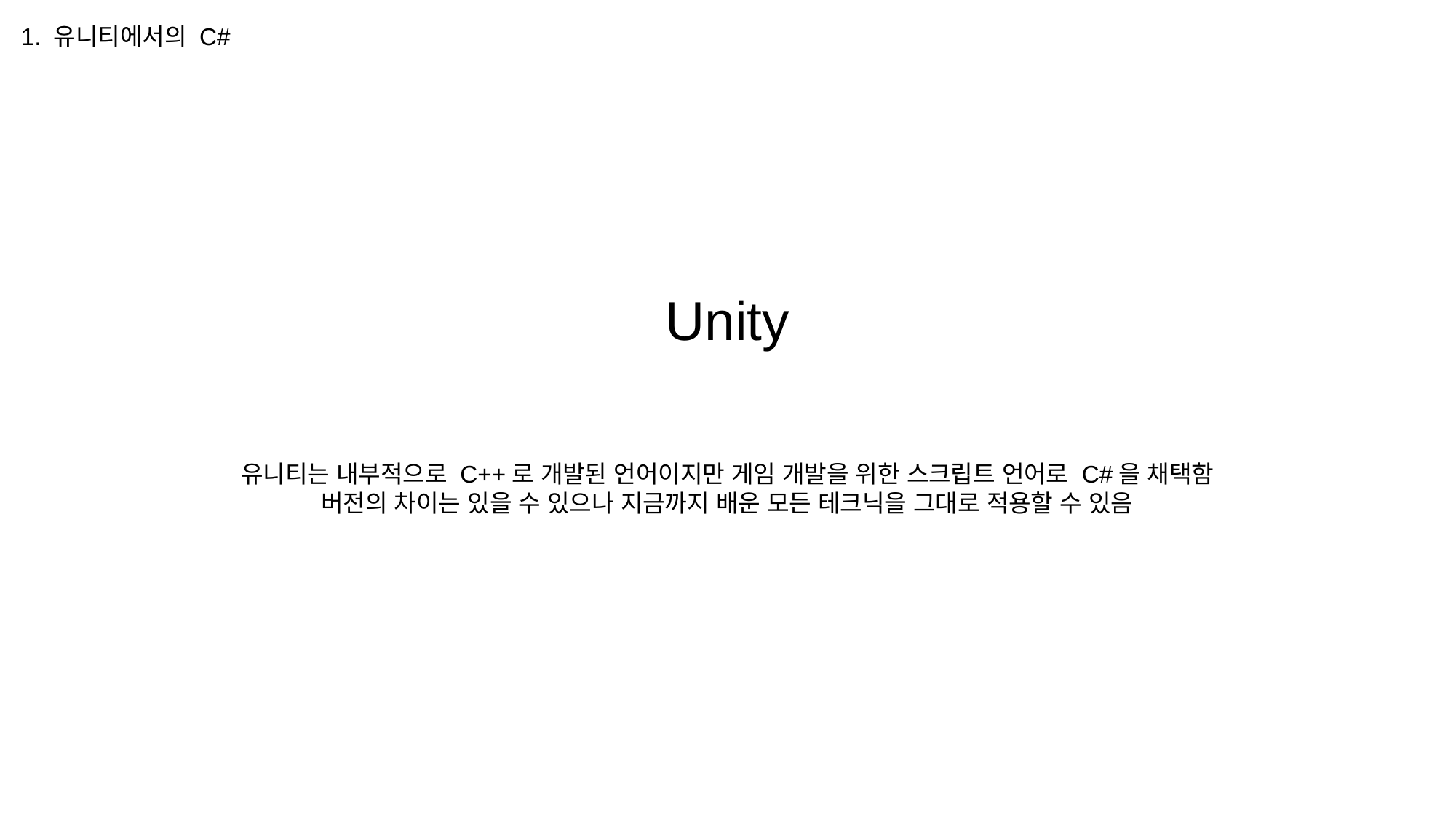

1. 유니티에서의 C#
Unity
유니티는 내부적으로 C++로 개발된 언어이지만 게임 개발을 위한 스크립트 언어로 C#을 채택함
버전의 차이는 있을 수 있으나 지금까지 배운 모든 테크닉을 그대로 적용할 수 있음